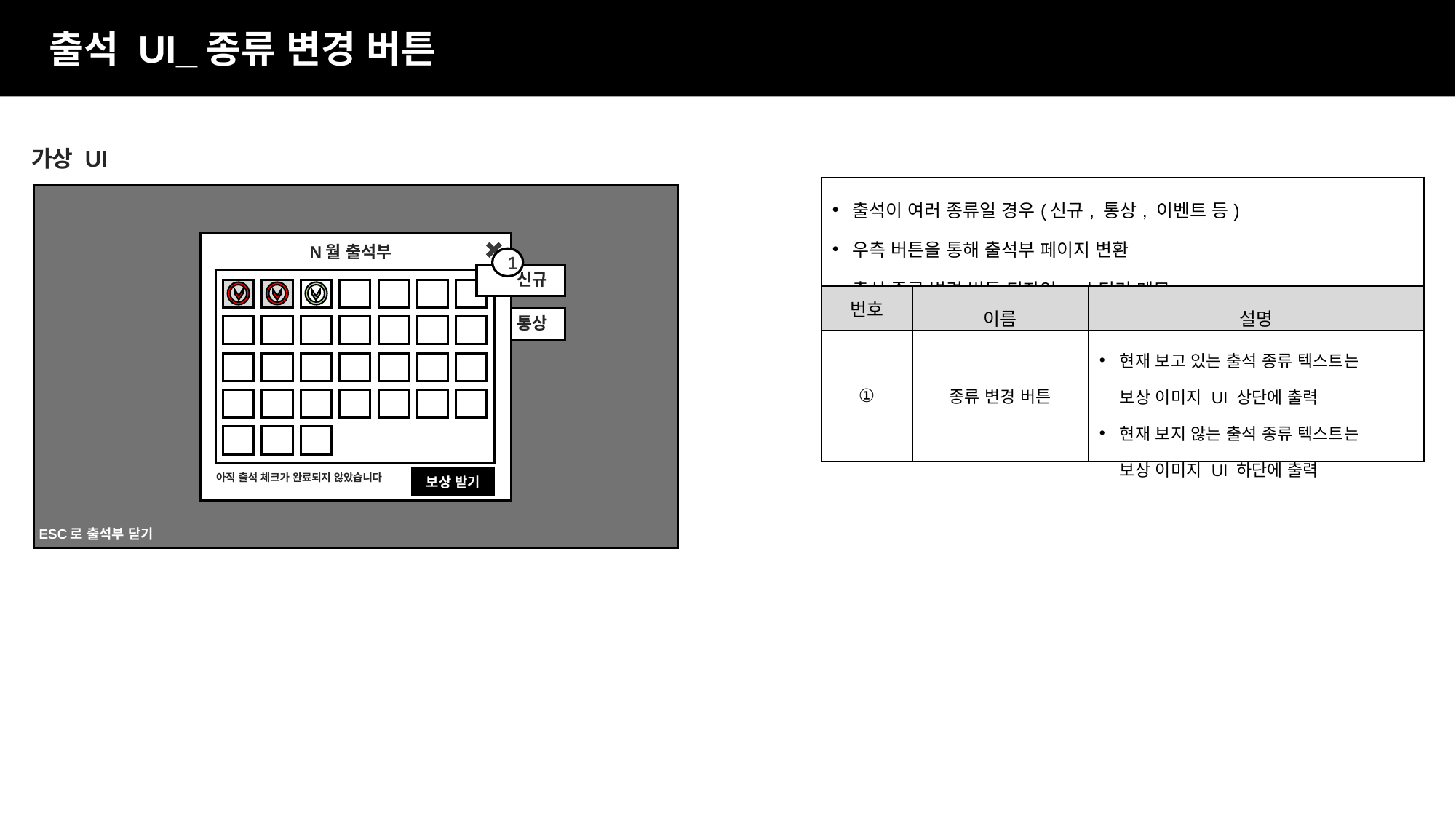

출석 UI_종류 변경 버튼
가상 UI
| 출석이 여러 종류일 경우(신규, 통상, 이벤트 등) 우측 버튼을 통해 출석부 페이지 변환 출석 종류 변경 버튼 디자인 : 스티커 메모 |  |  |
| --- | --- | --- |
| 번호 | 이름 | 설명 |
| ① | 종류 변경 버튼 | 현재 보고 있는 출석 종류 텍스트는 보상 이미지 UI 상단에 출력 현재 보지 않는 출석 종류 텍스트는 보상 이미지 UI 하단에 출력 |

N월 출석부

아직 출석 체크가 완료되지 않았습니다
보상 받기

1
신규

통상

ESC로 출석부 닫기